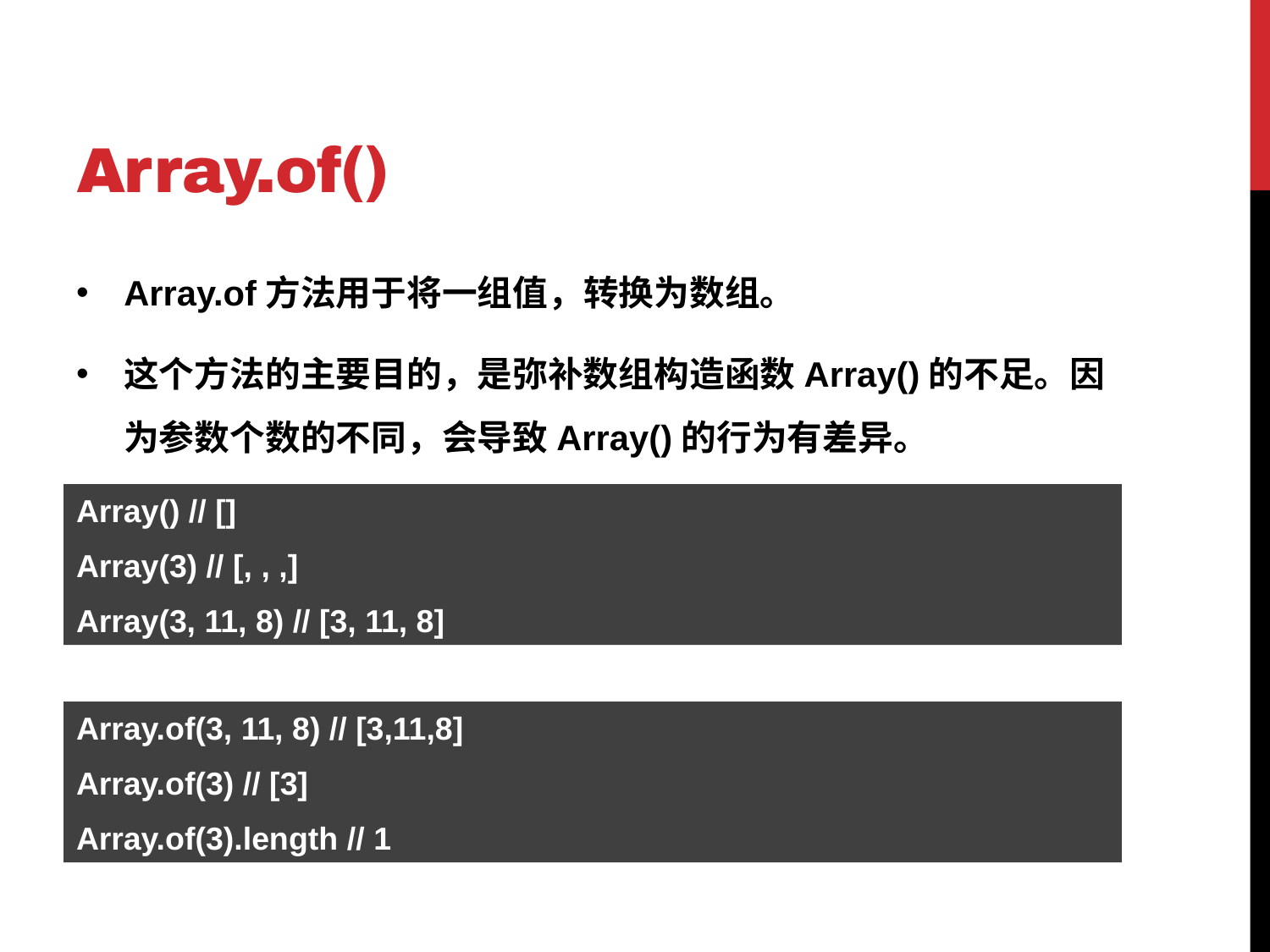

# Array.of()
Array.of方法用于将一组值，转换为数组。
这个方法的主要目的，是弥补数组构造函数Array()的不足。因为参数个数的不同，会导致Array()的行为有差异。

Array() // []
Array(3) // [, , ,]
Array(3, 11, 8) // [3, 11, 8]
Array.of(3, 11, 8) // [3,11,8]
Array.of(3) // [3]
Array.of(3).length // 1